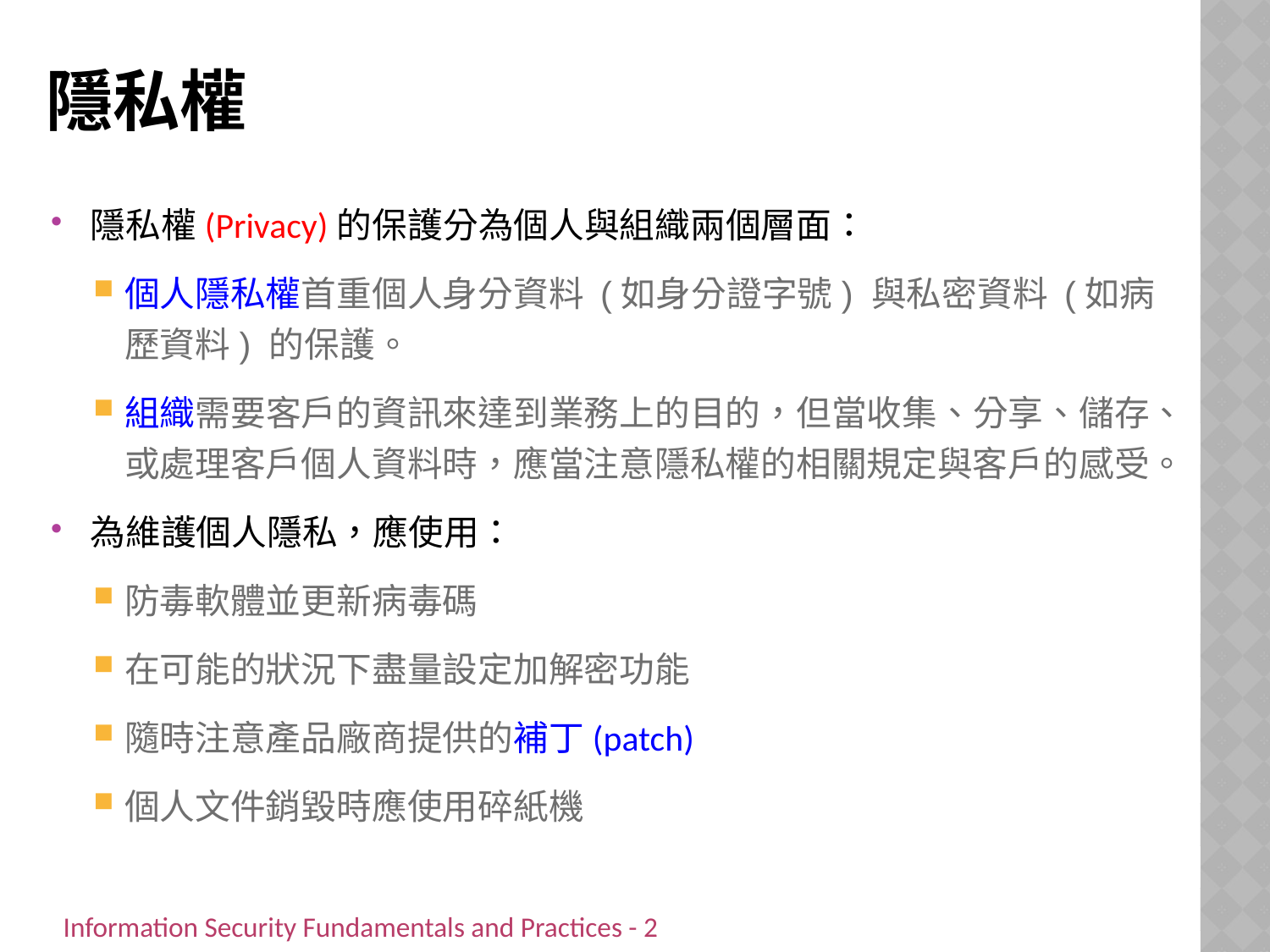

# 隱私權
隱私權(Privacy)的保護分為個人與組織兩個層面：
個人隱私權首重個人身分資料 (如身分證字號) 與私密資料 (如病歷資料) 的保護。
組織需要客戶的資訊來達到業務上的目的，但當收集、分享、儲存、或處理客戶個人資料時，應當注意隱私權的相關規定與客戶的感受。
為維護個人隱私，應使用：
防毒軟體並更新病毒碼
在可能的狀況下盡量設定加解密功能
隨時注意產品廠商提供的補丁(patch)
個人文件銷毀時應使用碎紙機